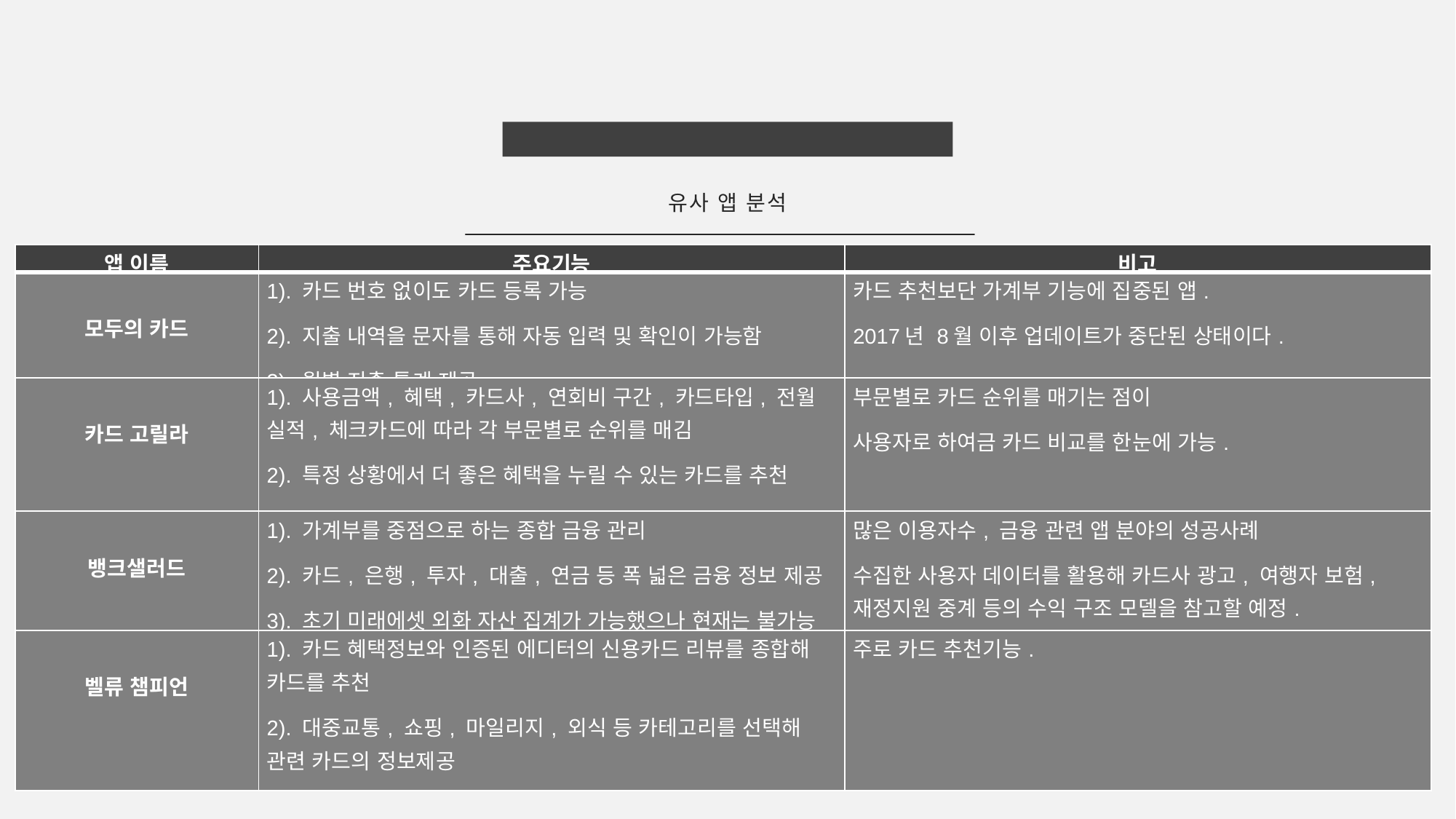

04. 앱 분석

유사 앱 분석
| 앱 이름 | 주요기능 | 비고 |
| --- | --- | --- |
| 모두의 카드 | 1). 카드 번호 없이도 카드 등록 가능 2). 지출 내역을 문자를 통해 자동 입력 및 확인이 가능함 3). 월별 지출 통계 제공 | 카드 추천보단 가계부 기능에 집중된 앱. 2017년 8월 이후 업데이트가 중단된 상태이다. |
| 카드 고릴라 | 1). 사용금액, 혜택, 카드사, 연회비 구간, 카드타입, 전월 실적, 체크카드에 따라 각 부문별로 순위를 매김 2). 특정 상황에서 더 좋은 혜택을 누릴 수 있는 카드를 추천 | 부문별로 카드 순위를 매기는 점이 사용자로 하여금 카드 비교를 한눈에 가능. |
| 뱅크샐러드 | 1). 가계부를 중점으로 하는 종합 금융 관리 2). 카드, 은행, 투자, 대출, 연금 등 폭 넓은 금융 정보 제공 3). 초기 미래에셋 외화 자산 집계가 가능했으나 현재는 불가능 | 많은 이용자수, 금융 관련 앱 분야의 성공사례 수집한 사용자 데이터를 활용해 카드사 광고, 여행자 보험, 재정지원 중계 등의 수익 구조 모델을 참고할 예정. |
| 벨류 챔피언 | 1). 카드 혜택정보와 인증된 에디터의 신용카드 리뷰를 종합해 카드를 추천 2). 대중교통, 쇼핑, 마일리지, 외식 등 카테고리를 선택해 관련 카드의 정보제공 | 주로 카드 추천기능. |